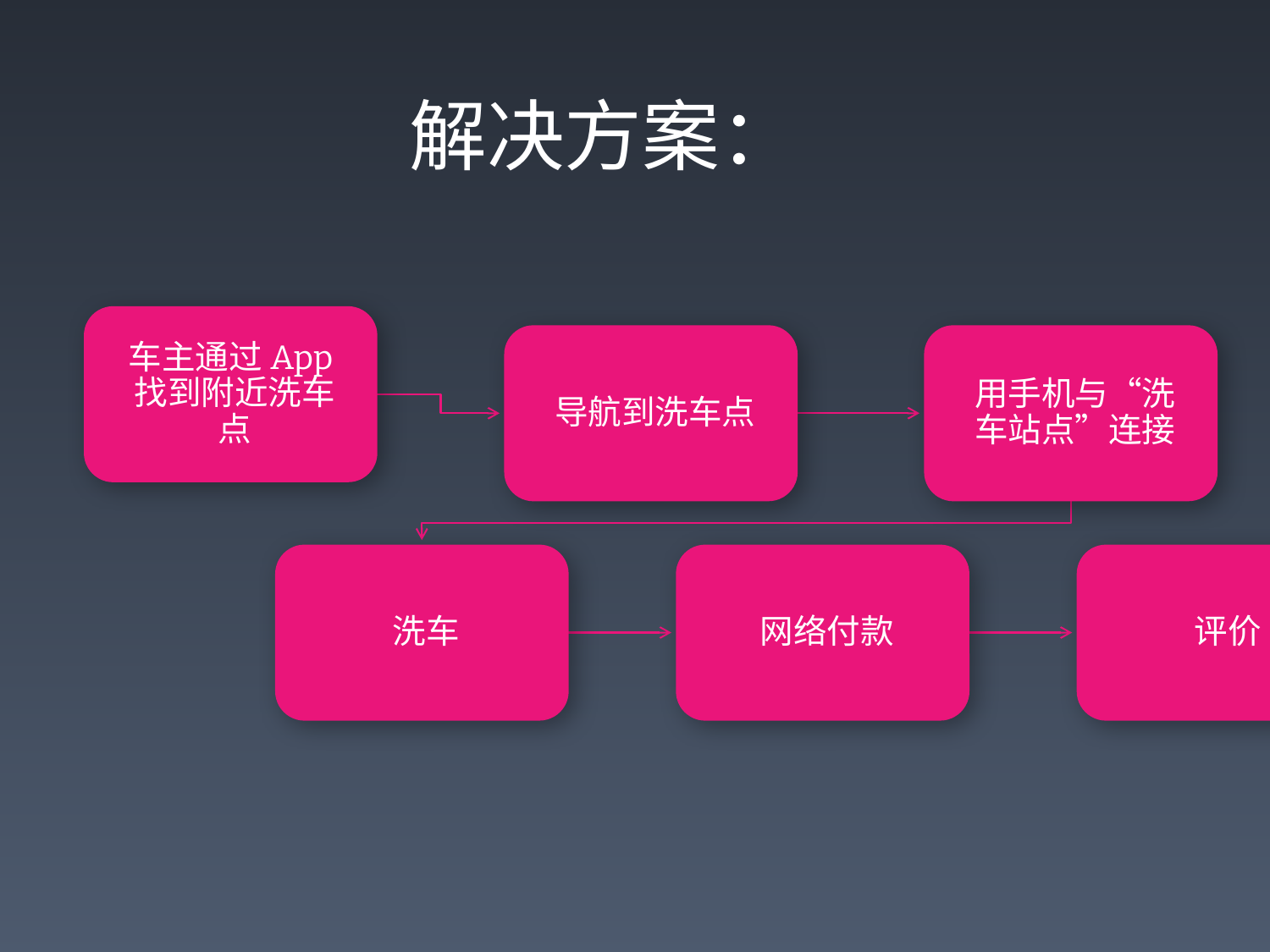

解决方案：

车主通过App找到附近洗车点

导航到洗车点

用手机与“洗车站点”连接

洗车

网络付款
评价